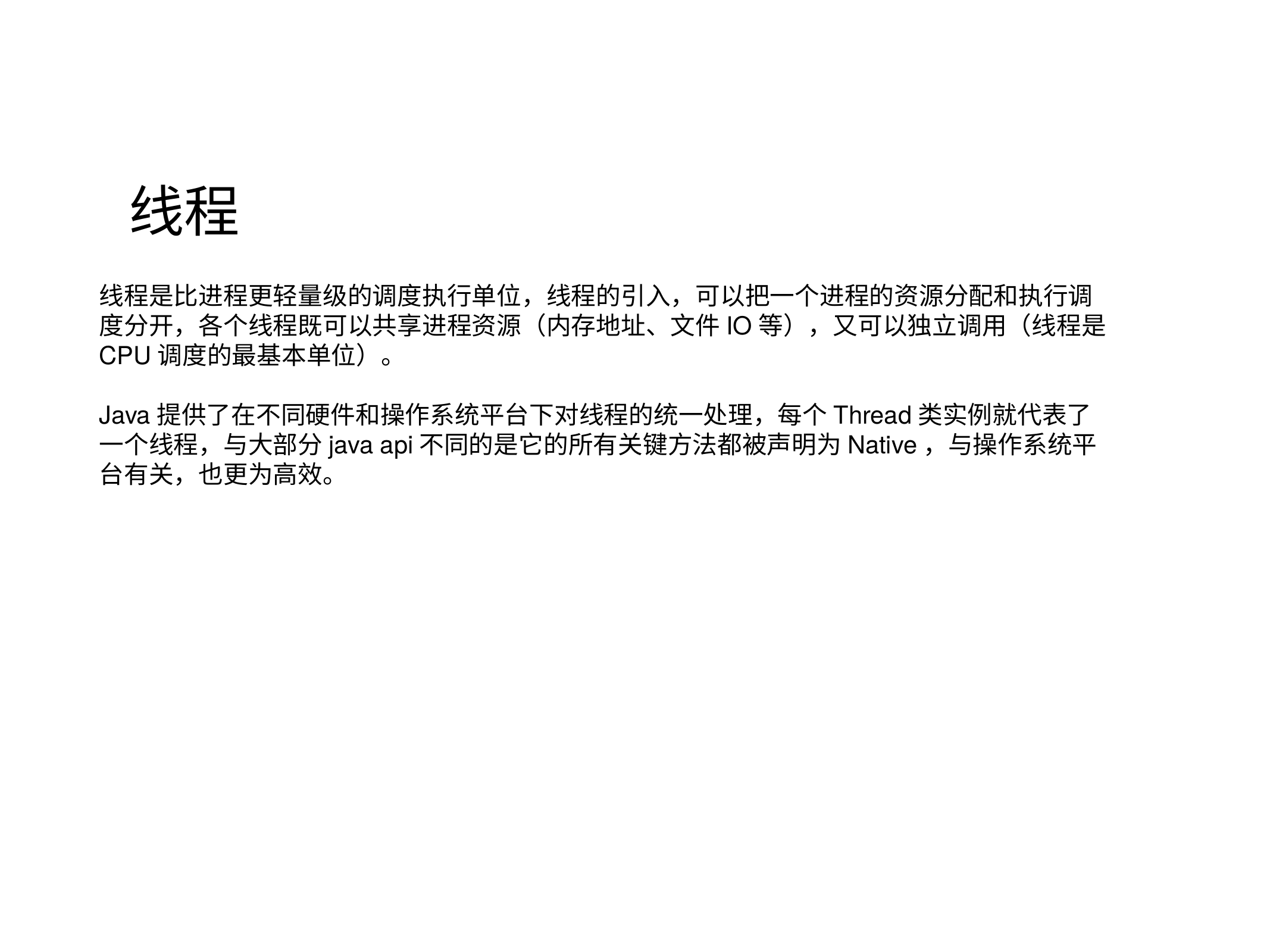

# 线程

线程是比进程更轻量级的调度执行单位，线程的引入，可以把一个进程的资源分配和执行调度分开，各个线程既可以共享进程资源（内存地址、文件IO等），又可以独立调用（线程是CPU调度的最基本单位）。

Java提供了在不同硬件和操作系统平台下对线程的统一处理，每个Thread类实例就代表了一个线程，与大部分java api不同的是它的所有关键方法都被声明为Native，与操作系统平台有关，也更为高效。